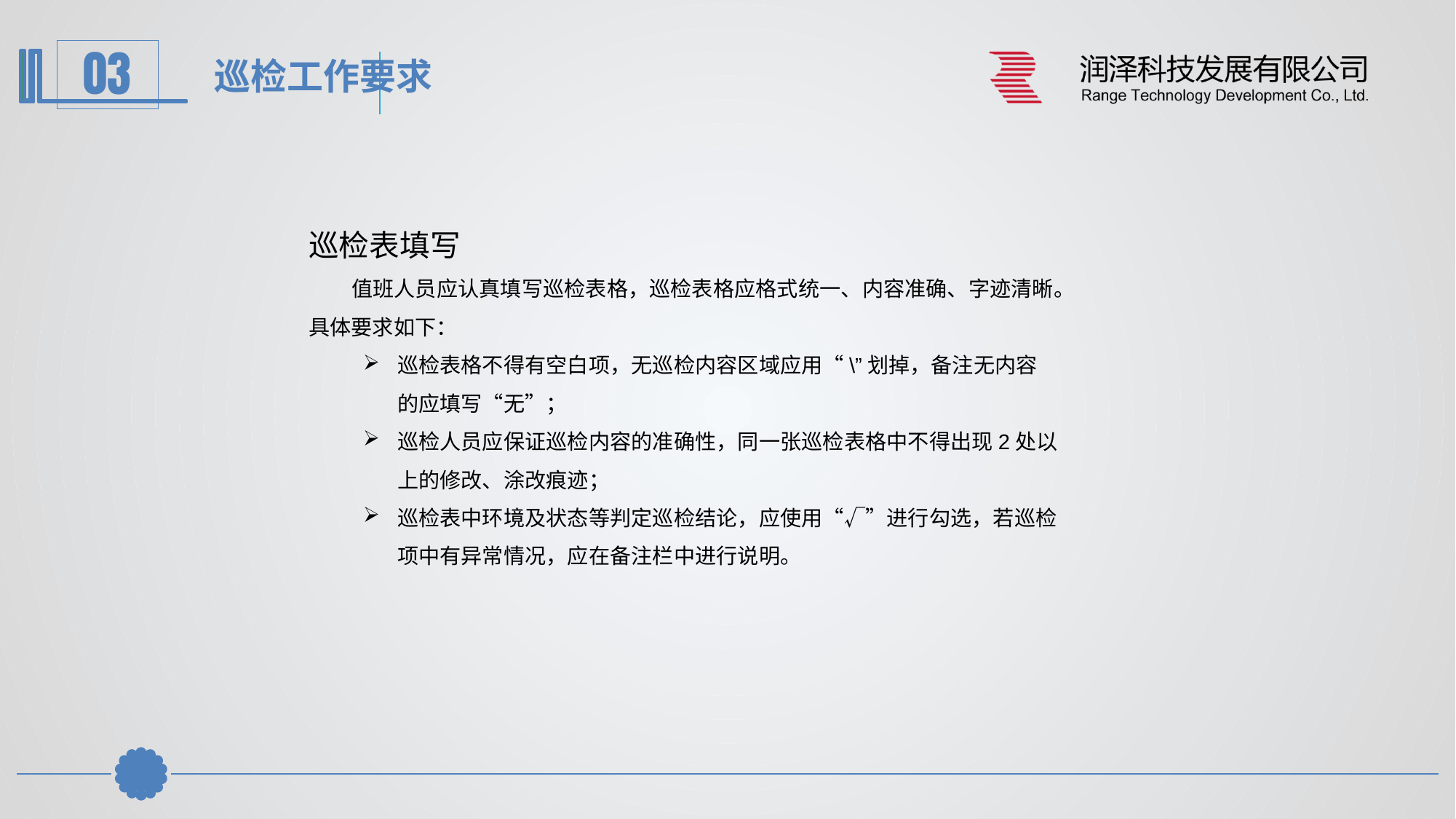

巡检工作要求
巡检表填写
        值班人员应认真填写巡检表格，巡检表格应格式统一、内容准确、字迹清晰。具体要求如下：
巡检表格不得有空白项，无巡检内容区域应用“\”划掉，备注无内容   的应填写“无”；
巡检人员应保证巡检内容的准确性，同一张巡检表格中不得出现2处以上的修改、涂改痕迹；
巡检表中环境及状态等判定巡检结论，应使用“√”进行勾选，若巡检项中有异常情况，应在备注栏中进行说明。

8